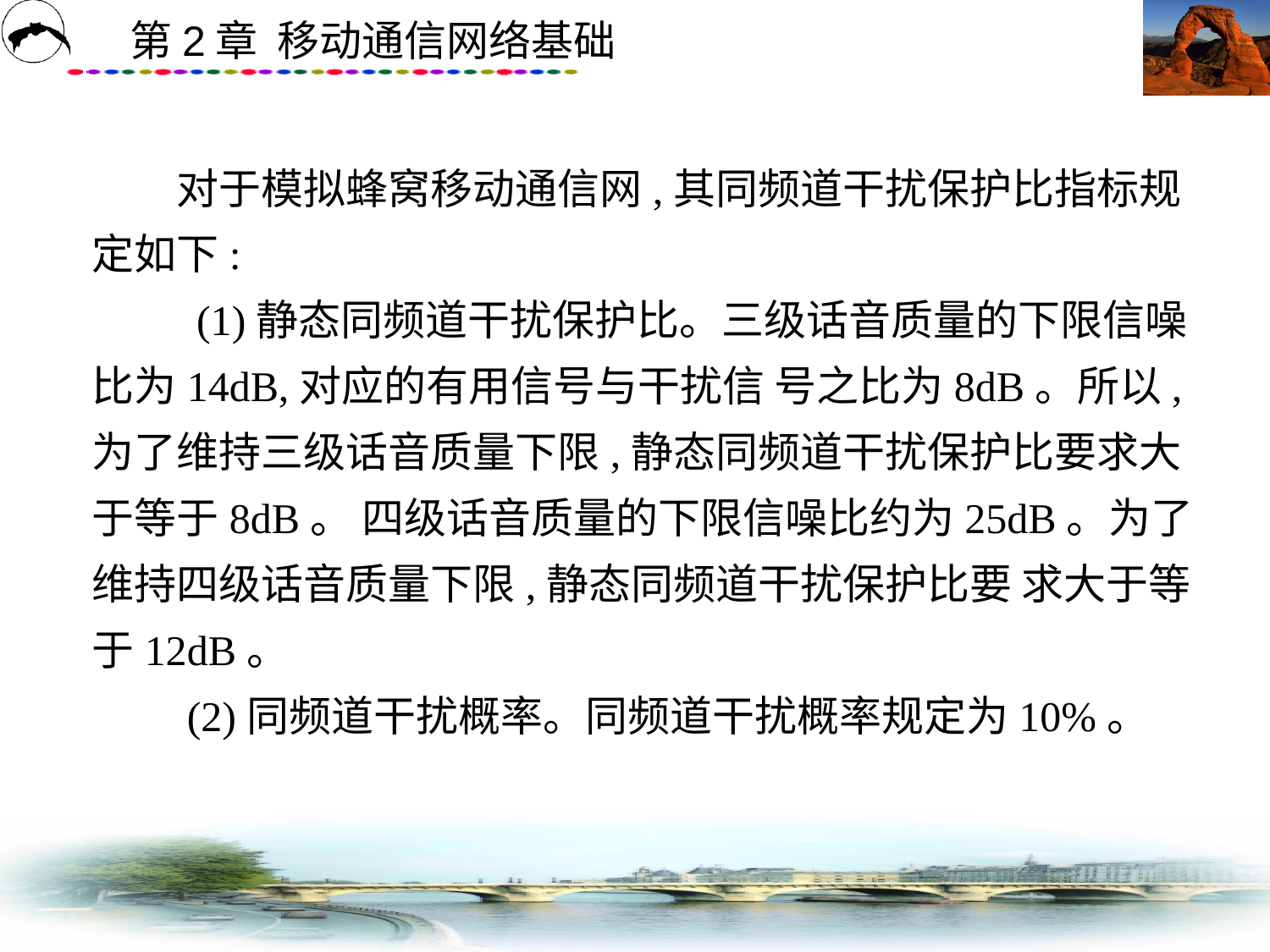

# 对于模拟蜂窝移动通信网,其同频道干扰保护比指标规定如下: 　　 (1)静态同频道干扰保护比。三级话音质量的下限信噪比为14dB,对应的有用信号与干扰信 号之比为8dB。所以,为了维持三级话音质量下限,静态同频道干扰保护比要求大于等于8dB。 四级话音质量的下限信噪比约为25dB。为了维持四级话音质量下限,静态同频道干扰保护比要 求大于等于12dB。 　　(2)同频道干扰概率。同频道干扰概率规定为10%。